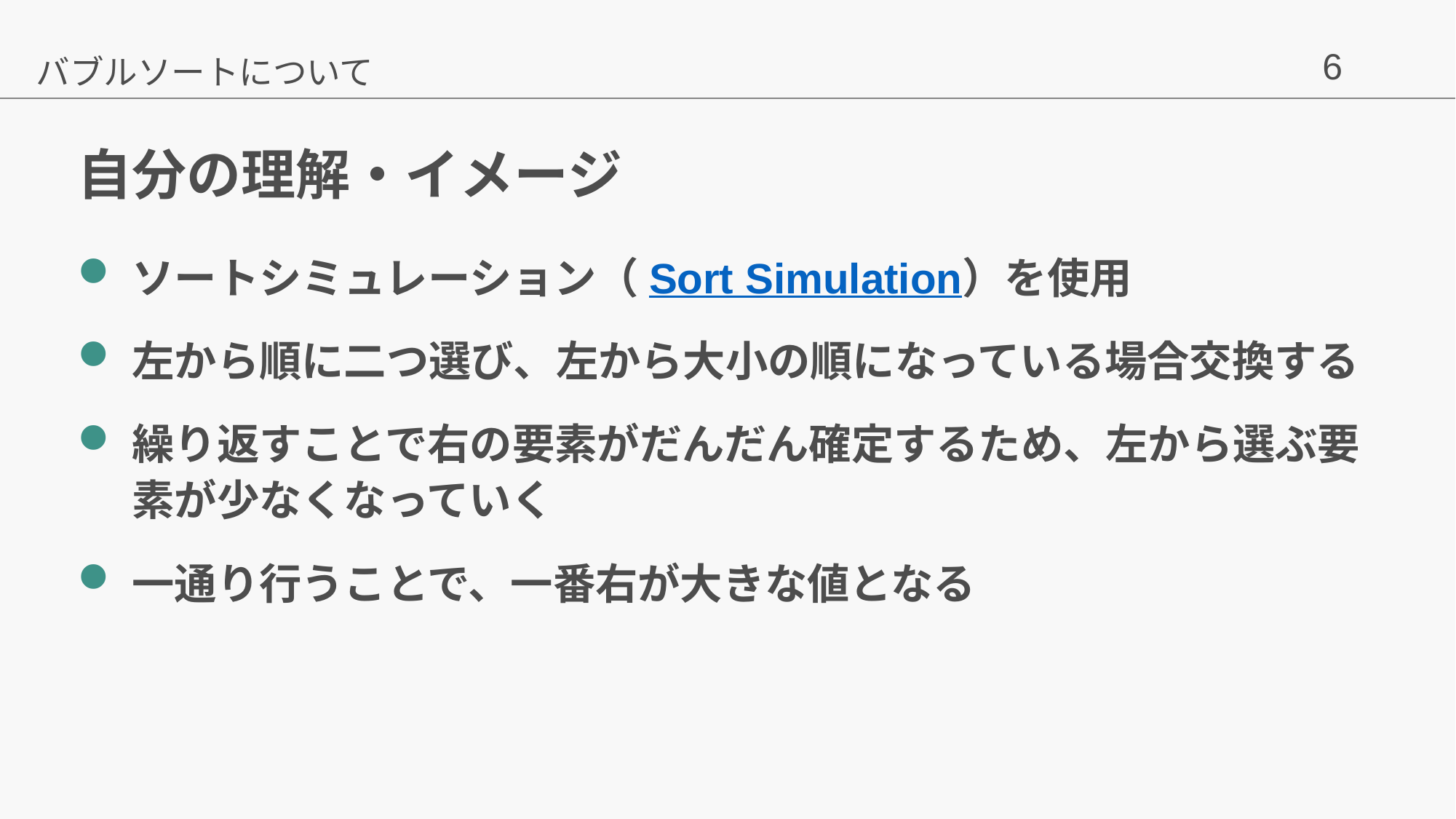

バブルソートについて

# 自分の理解・イメージ
ソートシミュレーション（Sort Simulation）を使用
左から順に二つ選び、左から大小の順になっている場合交換する
繰り返すことで右の要素がだんだん確定するため、左から選ぶ要素が少なくなっていく
一通り行うことで、一番右が大きな値となる